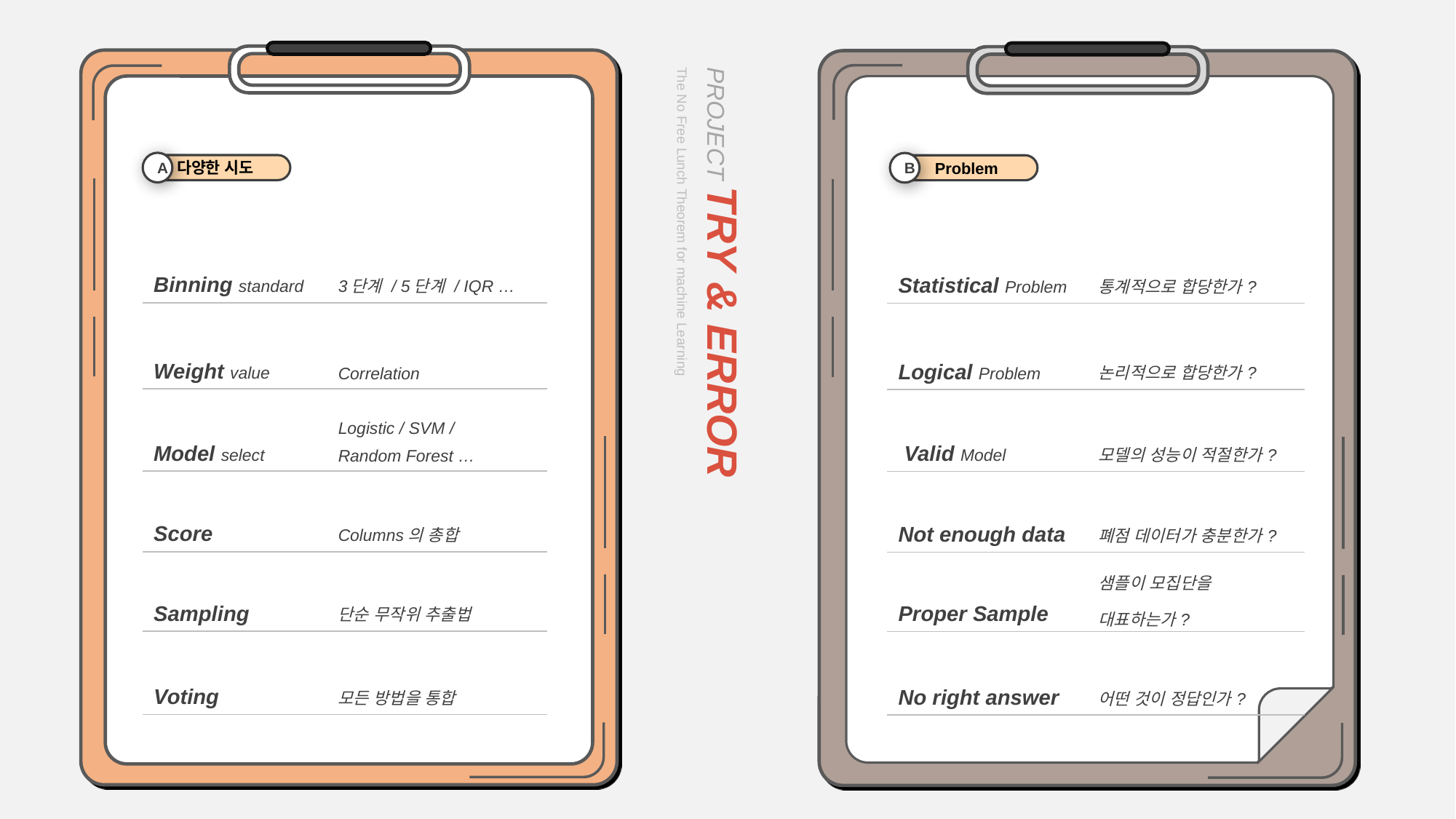

A
    다양한 시도
B
 Problem
| Binning standard | 3단계 / 5단계 / IQR … |
| --- | --- |
| Weight value | Correlation |
| Model select | Logistic / SVM / Random Forest … |
| Score | Columns의 총합 |
| Sampling | 단순 무작위 추출법 |
| Voting | 모든 방법을 통합 |
| Statistical Problem | 통계적으로 합당한가? |
| --- | --- |
| Logical Problem | 논리적으로 합당한가? |
| Valid Model | 모델의 성능이 적절한가? |
| Not enough data | 폐점 데이터가 충분한가? |
| Proper Sample | 샘플이 모집단을 대표하는가? |
| No right answer | 어떤 것이 정답인가? |
PROJECT TRY & ERROR
The No Free Lunch Theorem for machine Learning